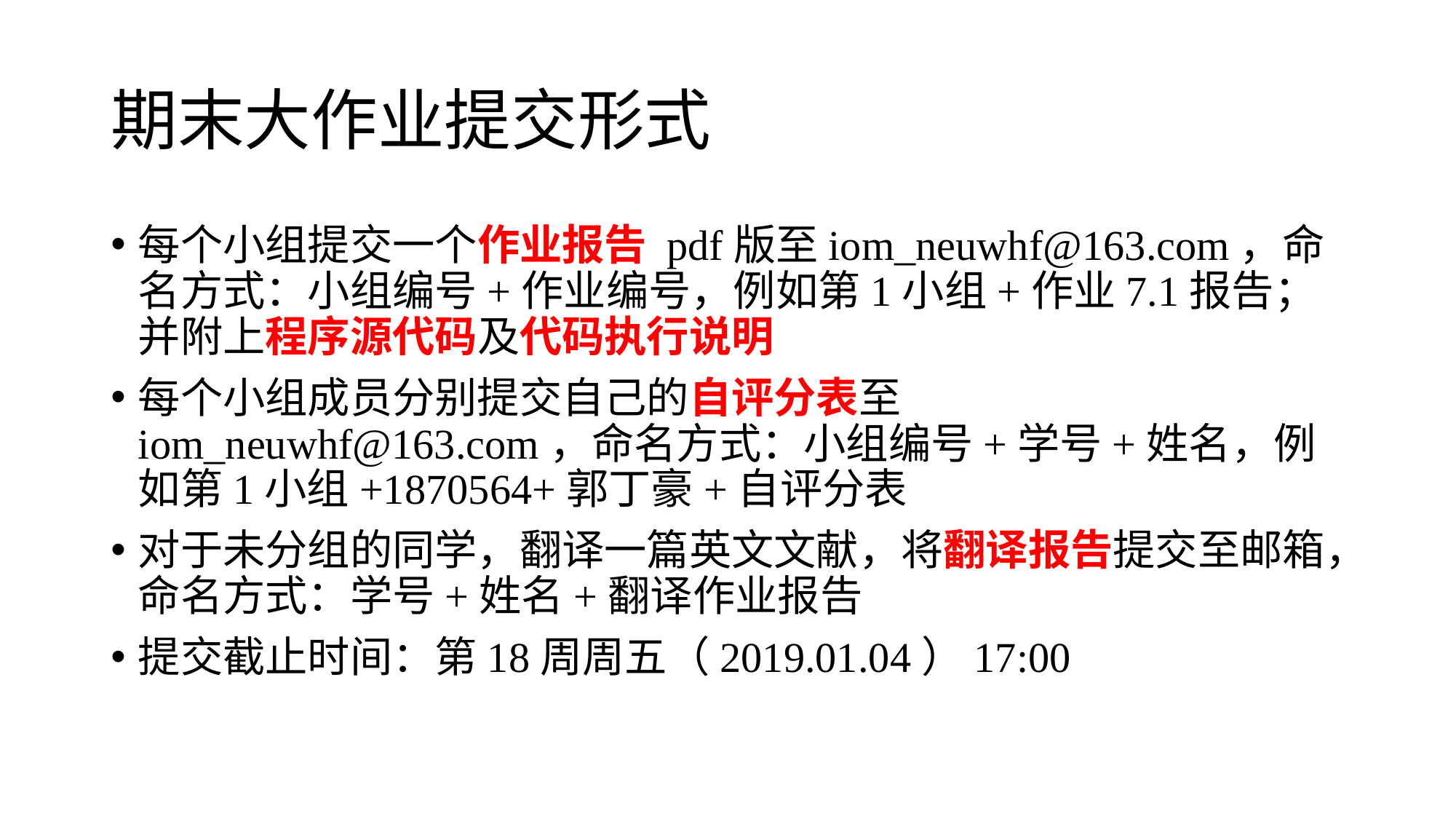

# 期末大作业提交形式
每个小组提交一个作业报告 pdf版至iom_neuwhf@163.com，命名方式：小组编号+作业编号，例如第1小组+作业7.1报告；并附上程序源代码及代码执行说明
每个小组成员分别提交自己的自评分表至iom_neuwhf@163.com，命名方式：小组编号+学号+姓名，例如第1小组+1870564+郭丁豪+自评分表
对于未分组的同学，翻译一篇英文文献，将翻译报告提交至邮箱，命名方式：学号+姓名+翻译作业报告
提交截止时间：第18周周五（2019.01.04）17:00